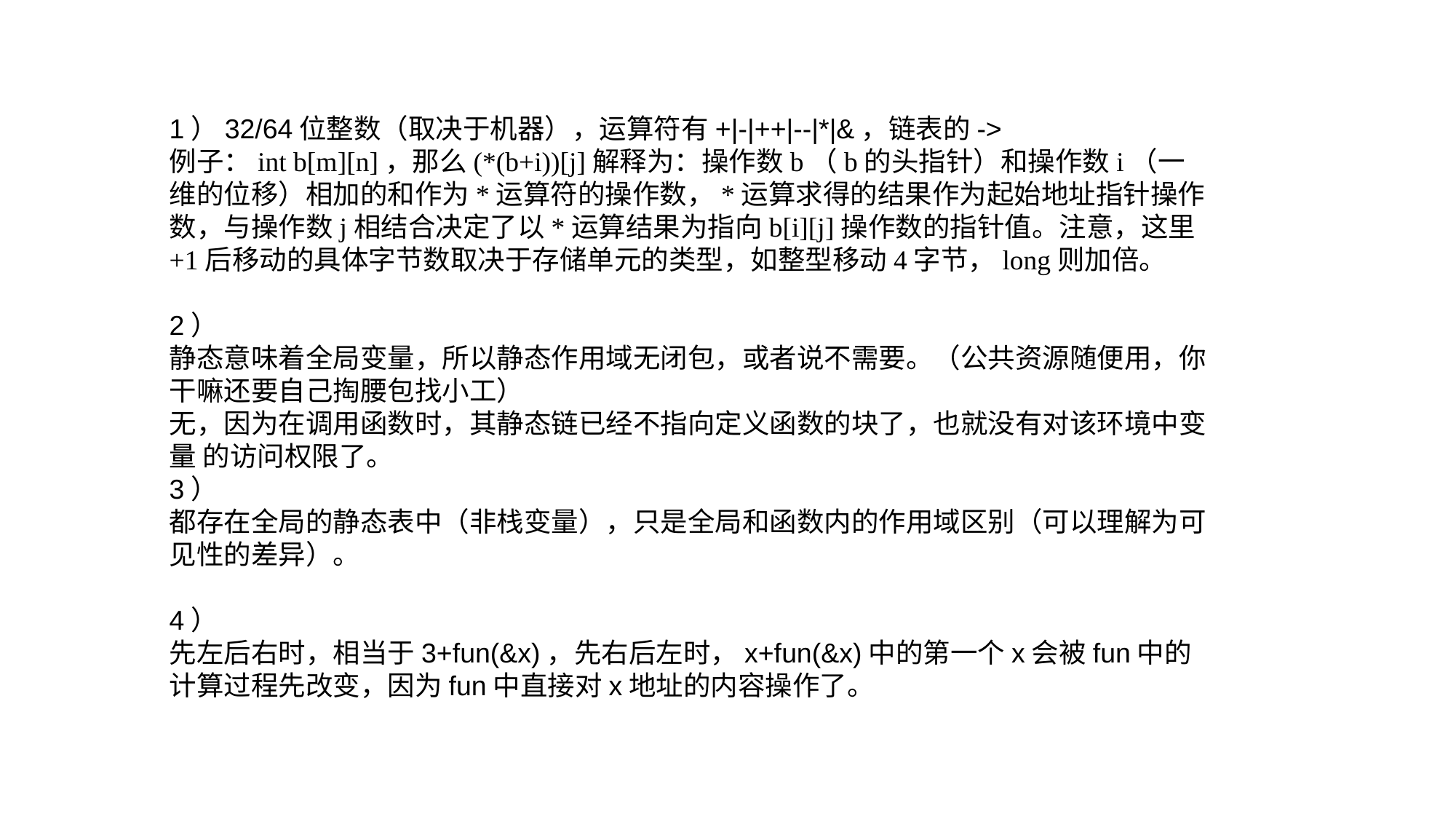

1）32/64位整数（取决于机器），运算符有+|-|++|--|*|&，链表的->
例子：int b[m][n]，那么(*(b+i))[j]解释为：操作数b（b的头指针）和操作数i（一维的位移）相加的和作为*运算符的操作数，*运算求得的结果作为起始地址指针操作数，与操作数j相结合决定了以*运算结果为指向b[i][j]操作数的指针值。注意，这里+1后移动的具体字节数取决于存储单元的类型，如整型移动4字节，long则加倍。

2）
静态意味着全局变量，所以静态作用域无闭包，或者说不需要。（公共资源随便用，你干嘛还要自己掏腰包找小工）
无，因为在调用函数时，其静态链已经不指向定义函数的块了，也就没有对该环境中变量 的访问权限了。
3）
都存在全局的静态表中（非栈变量），只是全局和函数内的作用域区别（可以理解为可见性的差异）。

4）
先左后右时，相当于3+fun(&x)，先右后左时，x+fun(&x)中的第一个x会被fun中的计算过程先改变，因为fun中直接对x地址的内容操作了。